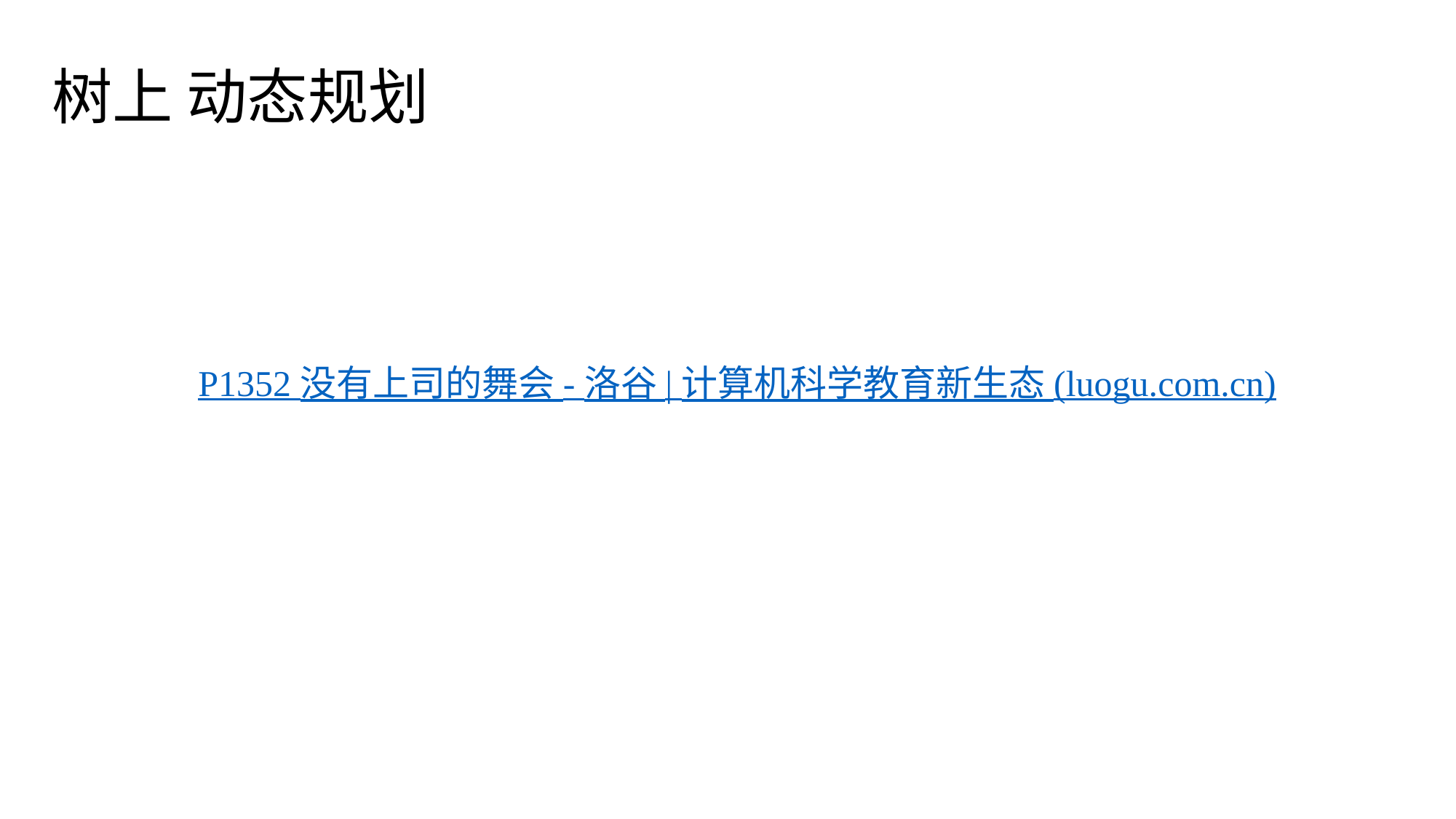

树上 动态规划
P1352 没有上司的舞会 - 洛谷 | 计算机科学教育新生态 (luogu.com.cn)